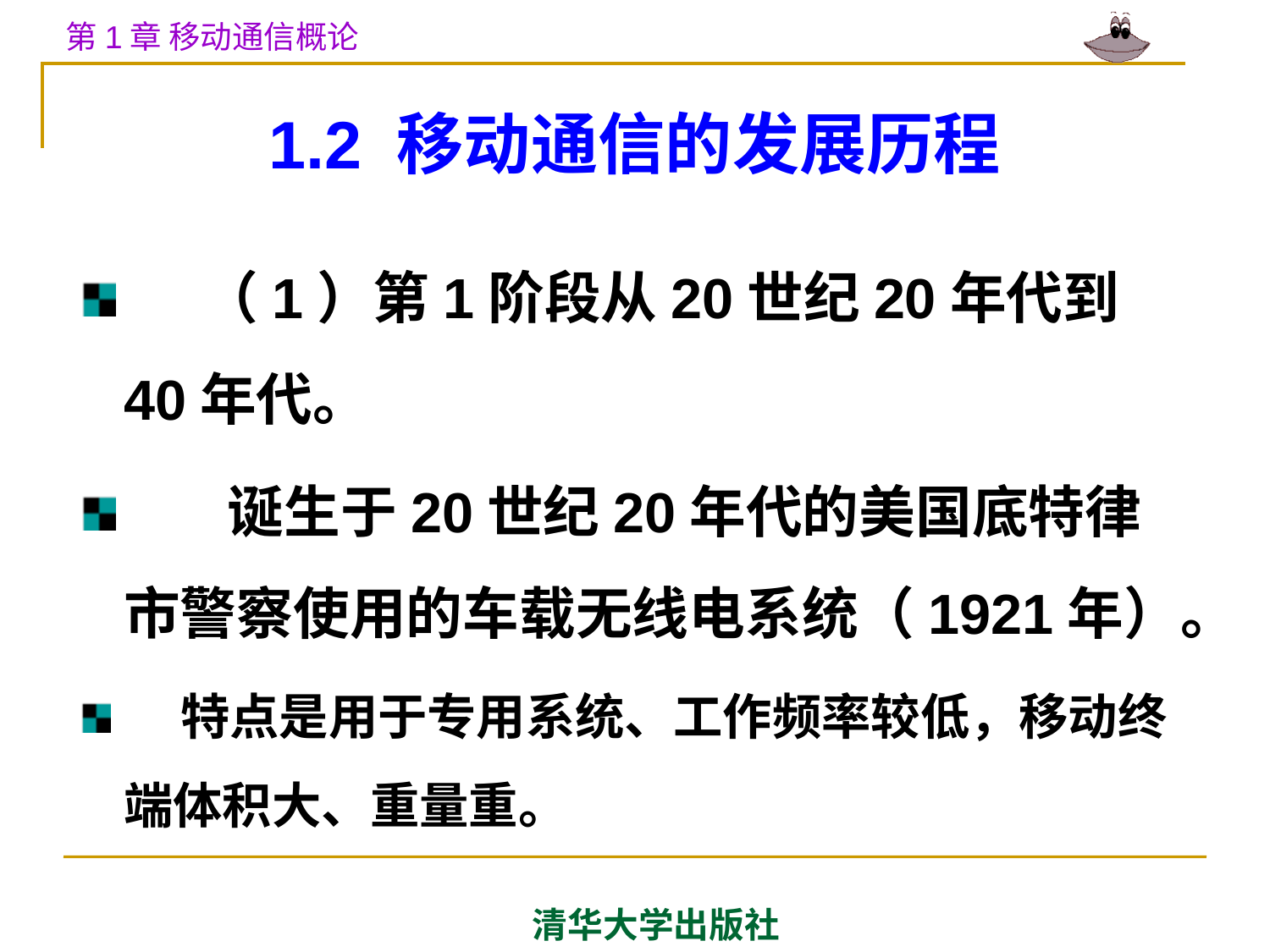

# 1.2 移动通信的发展历程
     （1）第1阶段从20世纪20年代到40年代。
       诞生于20世纪20年代的美国底特律市警察使用的车载无线电系统（1921年）。
    特点是用于专用系统、工作频率较低，移动终端体积大、重量重。